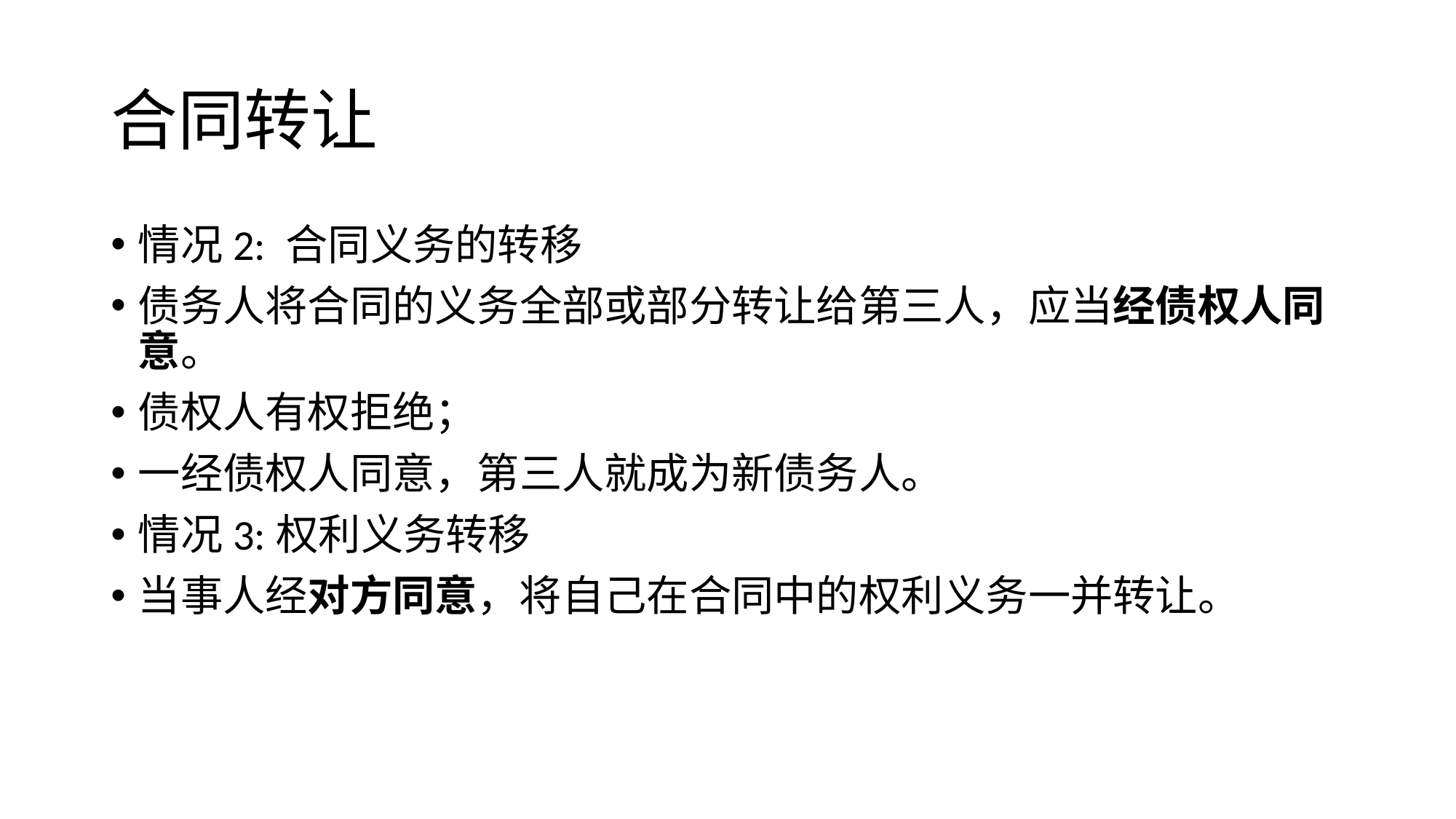

# 合同转让
情况2: 合同义务的转移
债务人将合同的义务全部或部分转让给第三人，应当经债权人同意。
债权人有权拒绝；
一经债权人同意，第三人就成为新债务人。
情况3:权利义务转移
当事人经对方同意，将自己在合同中的权利义务一并转让。